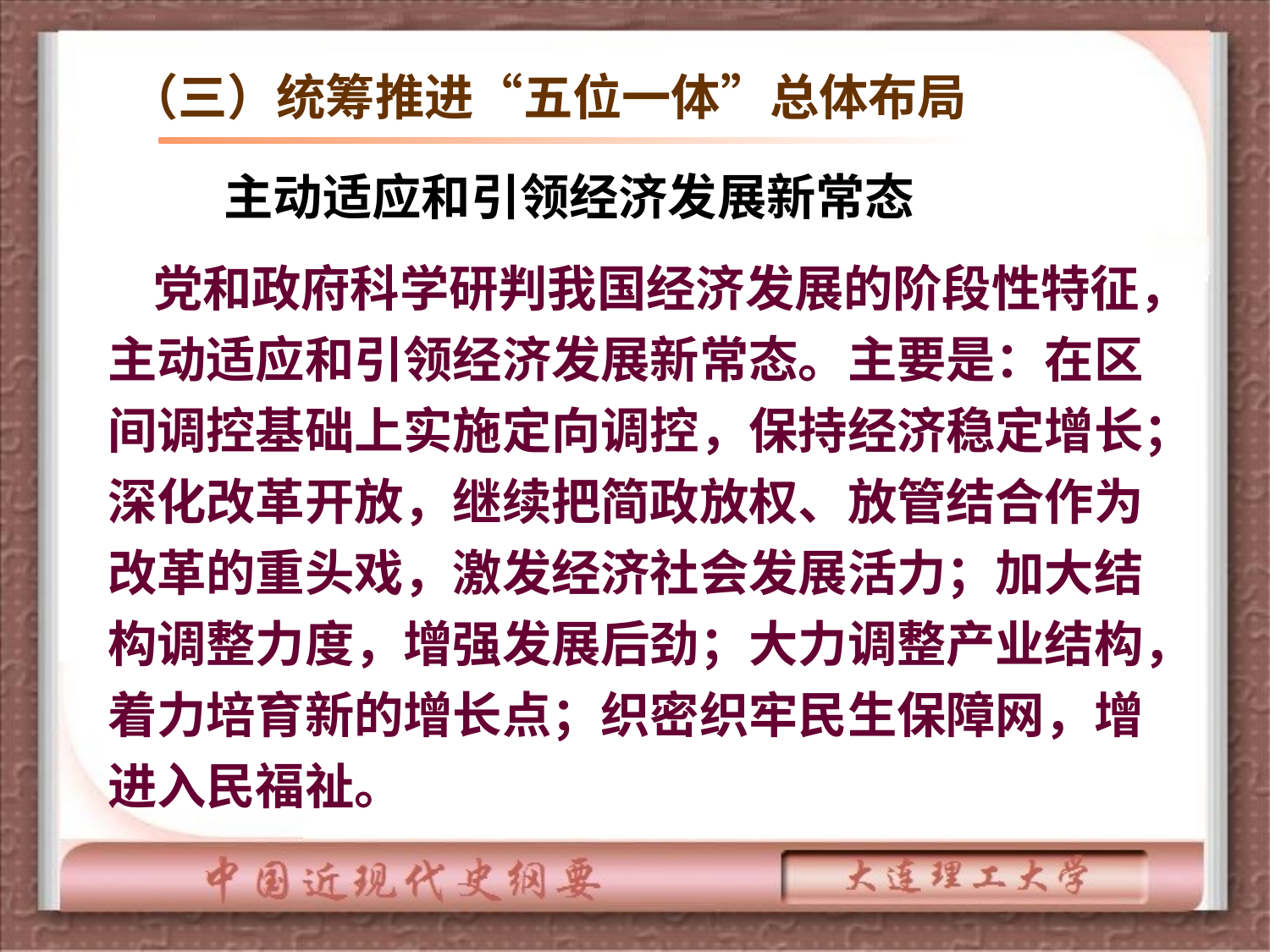

（三）统筹推进“五位一体”总体布局

主动适应和引领经济发展新常态
   党和政府科学研判我国经济发展的阶段性特征，主动适应和引领经济发展新常态。主要是：在区间调控基础上实施定向调控，保持经济稳定增长；深化改革开放，继续把简政放权、放管结合作为改革的重头戏，激发经济社会发展活力；加大结构调整力度，增强发展后劲；大力调整产业结构，着力培育新的增长点；织密织牢民生保障网，增进入民福祉。